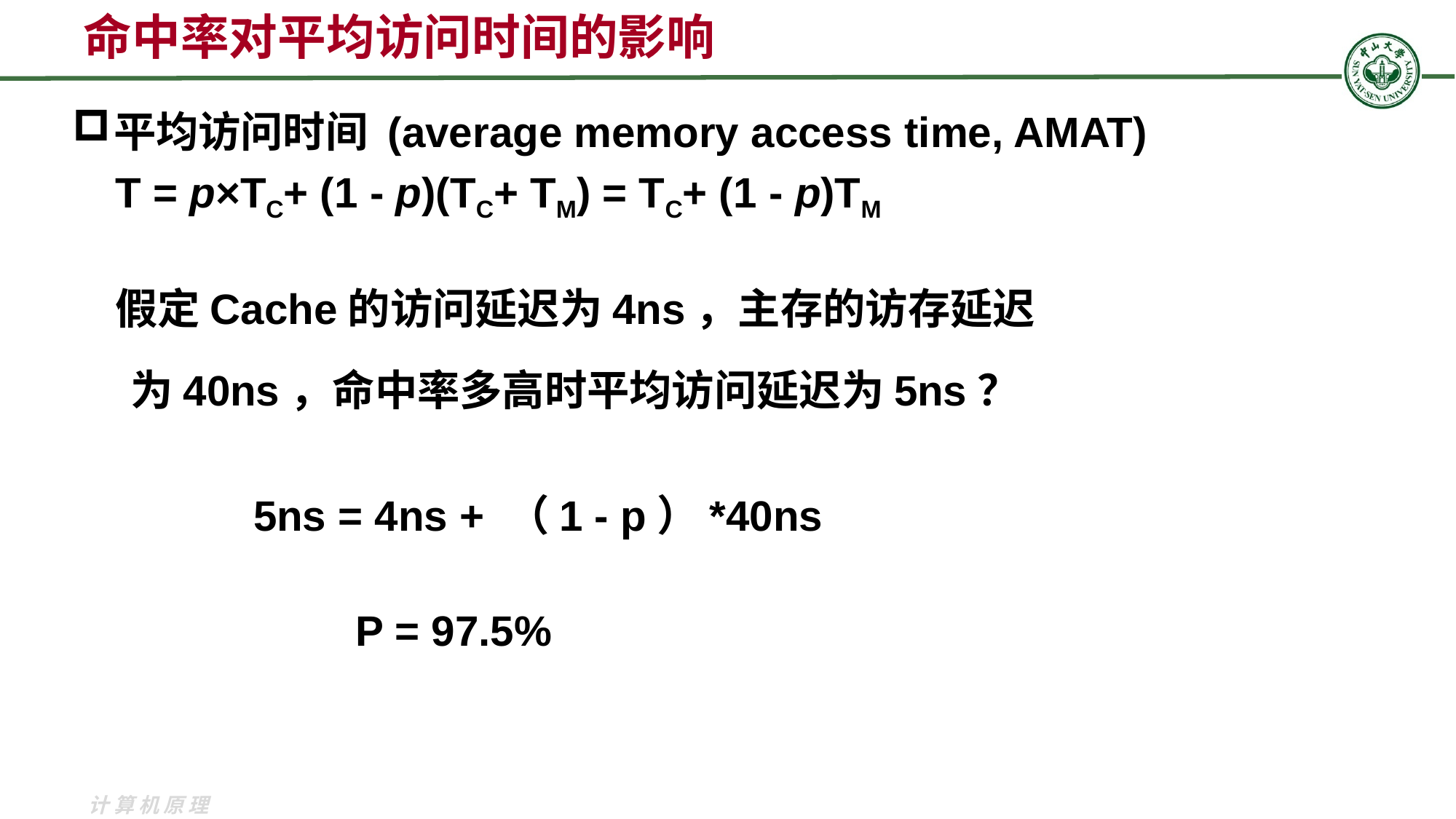

命中率对平均访问时间的影响
平均访问时间 (average memory access time, AMAT)
T = p×TC+ (1 - p)(TC+ TM) = TC+ (1 - p)TM
假定Cache的访问延迟为4ns，主存的访存延迟为40ns，命中率多高时平均访问延迟为5ns？
5ns = 4ns + （1 - p）*40ns
P = 97.5%